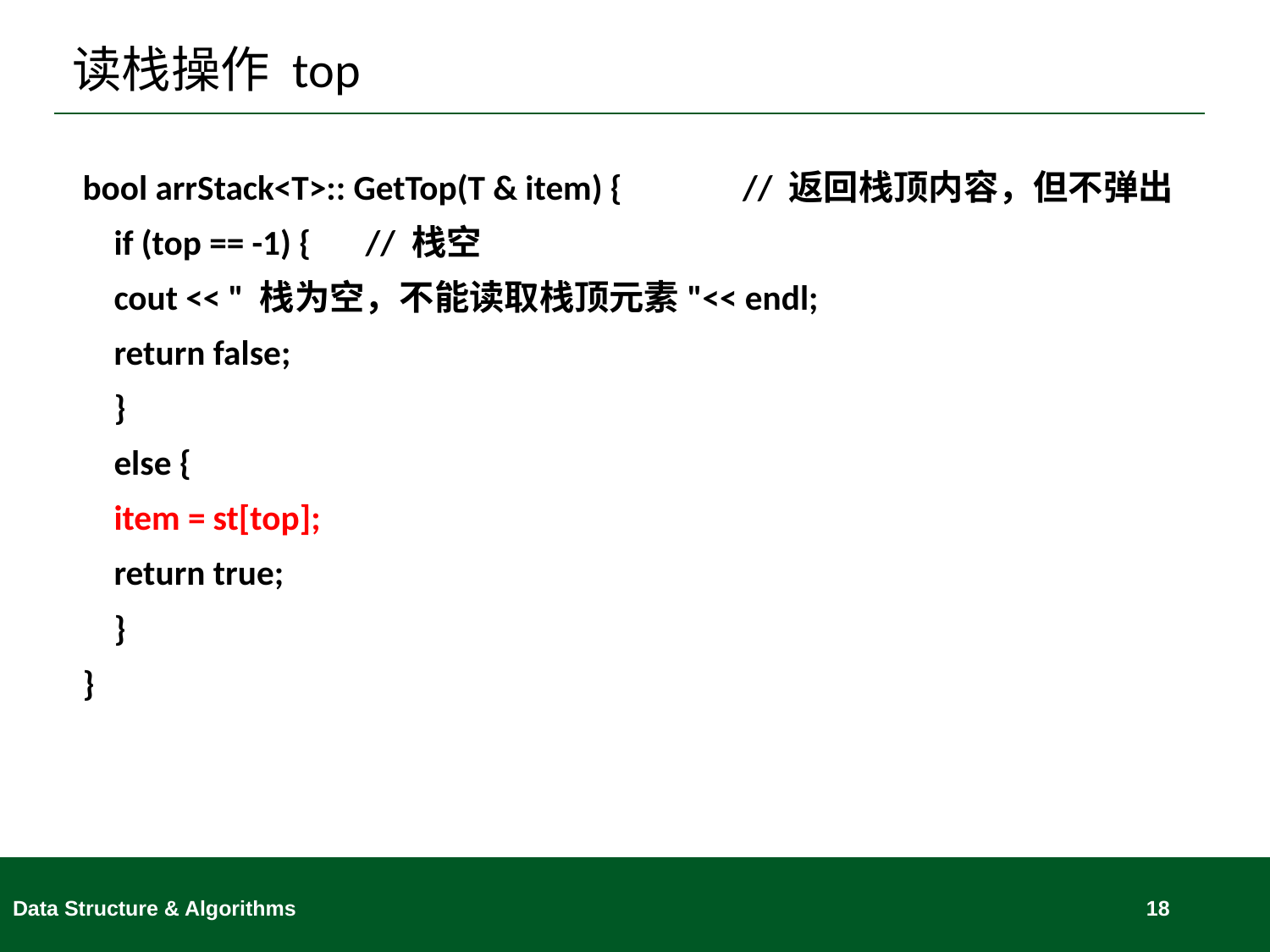

# 读栈操作 top
bool arrStack<T>:: GetTop(T & item) {								// 返回栈顶内容，但不弹出
	if (top == -1) {		// 栈空
		cout << " 栈为空，不能读取栈顶元素"<< endl;
		return false;
	}
	else {
		item = st[top];
		return true;
	}
}
Data Structure & Algorithms
18